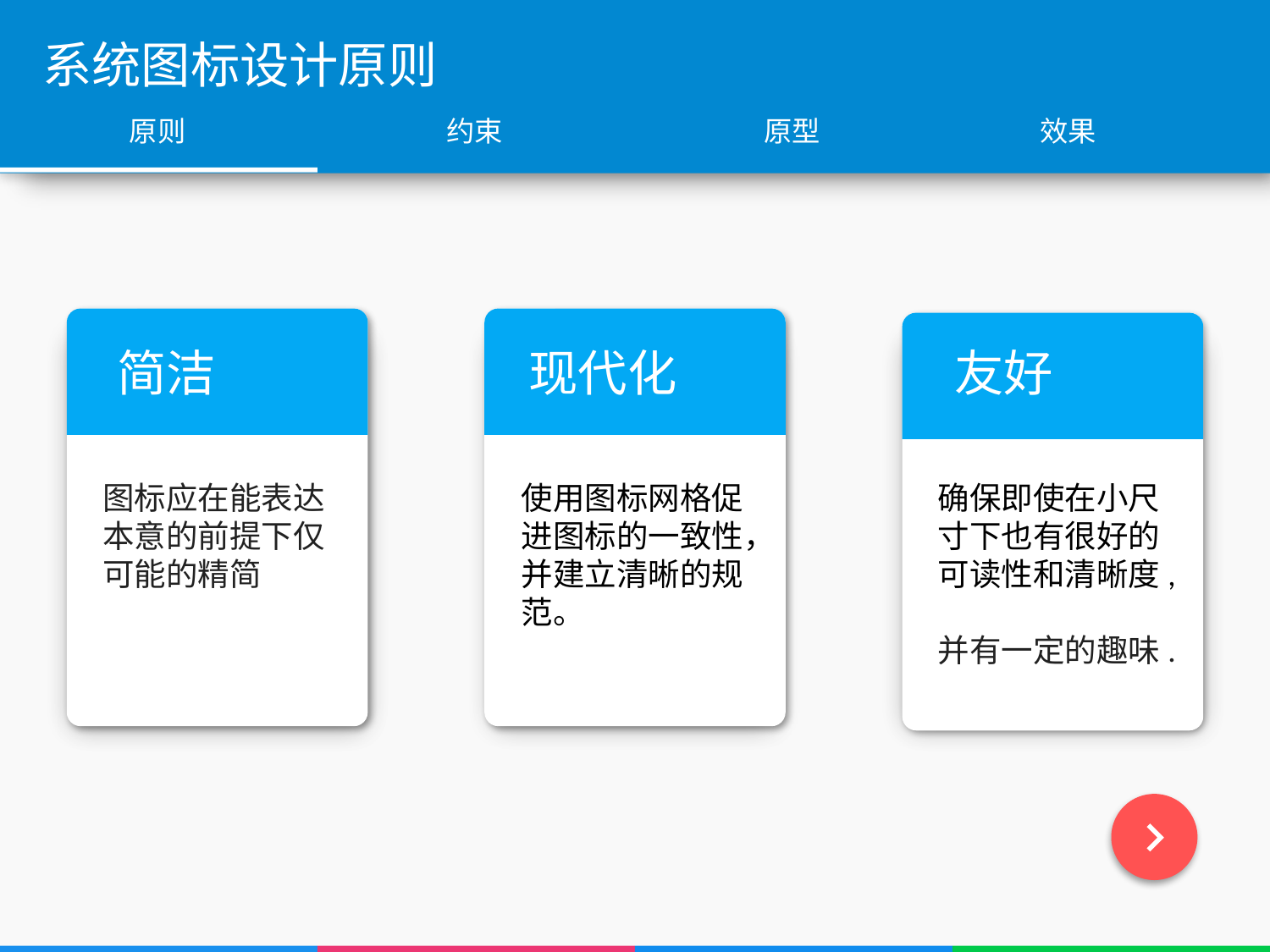

系统图标设计原则
原则
约束
原型
效果

简洁
图标应在能表达本意的前提下仅可能的精简

现代化
使用图标网格促进图标的一致性，并建立清晰的规范。

友好
确保即使在小尺寸下也有很好的可读性和清晰度,
并有一定的趣味.